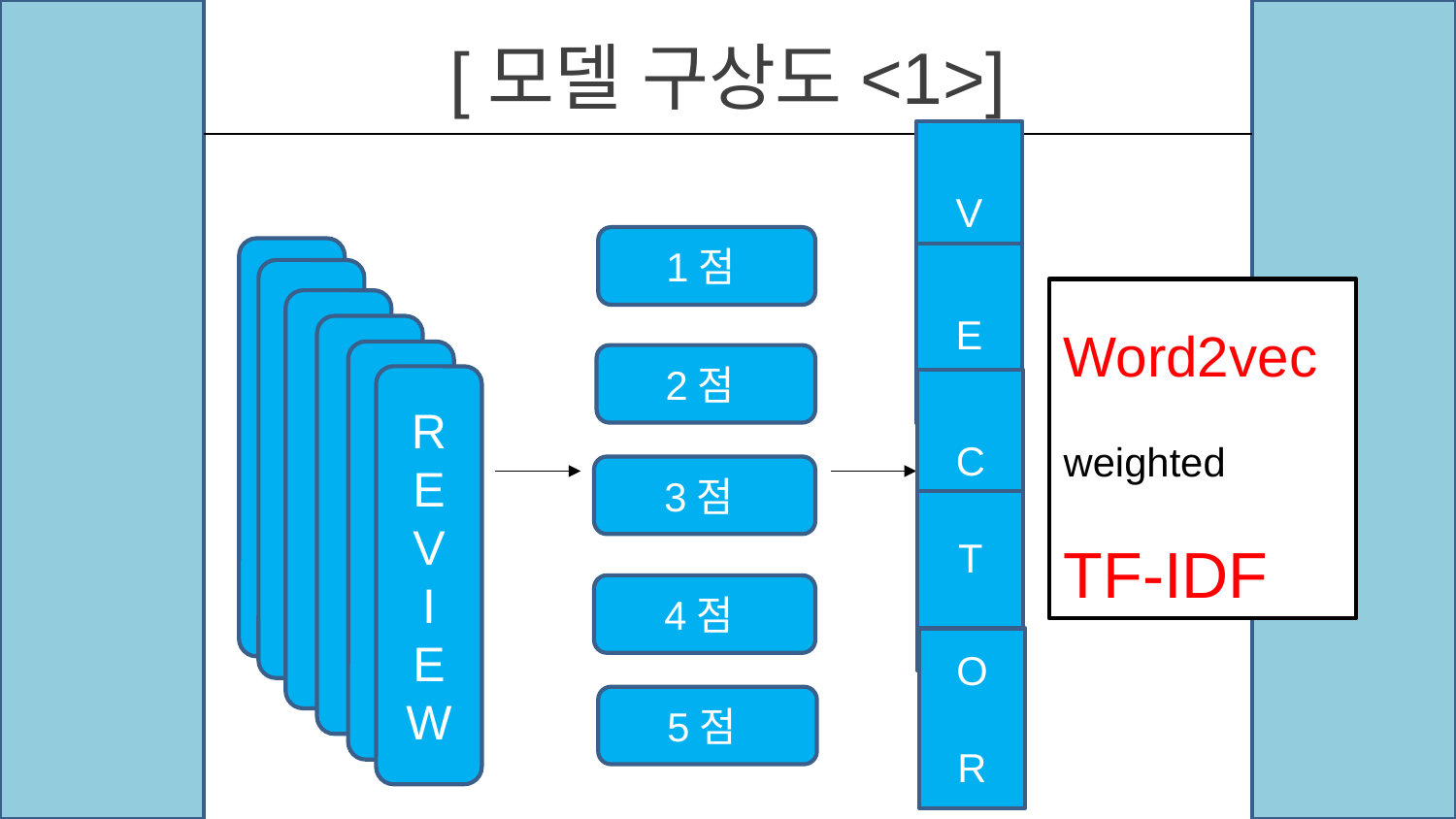

# [모델 구상도<1>]
V
1점
R
E
V
I
E
W
E
R
E
V
I
E
W

Word2vec

weighted

TF-IDF
R
E
V
I
E
W
R
E
V
I
E
W
R
E
V
I
E
W
2점
R
E
V
I
E
W
C
3점
T

4점
O

R
5점